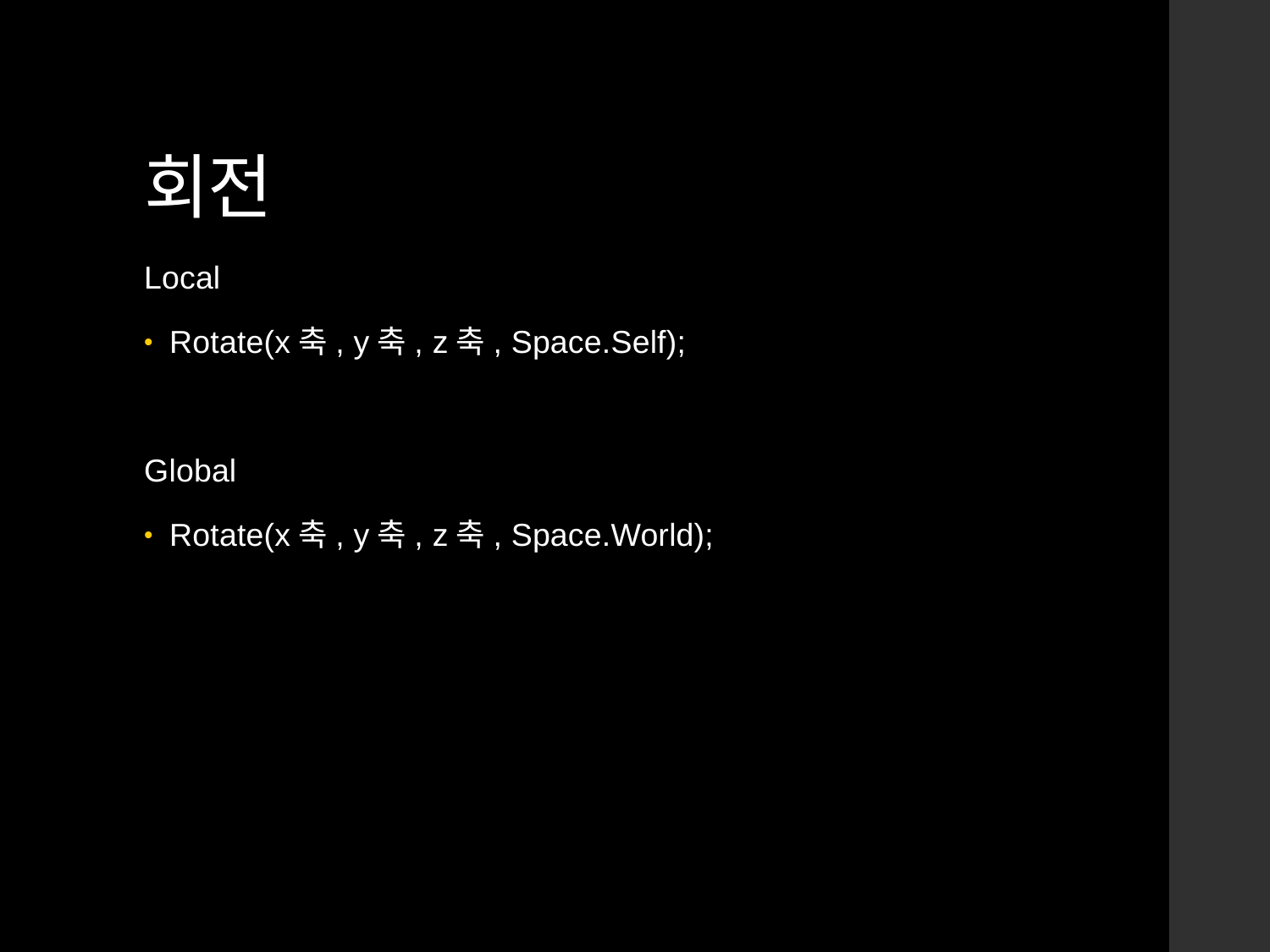

# 회전
Local
Rotate(x축, y축, z축, Space.Self);

Global
Rotate(x축, y축, z축, Space.World);